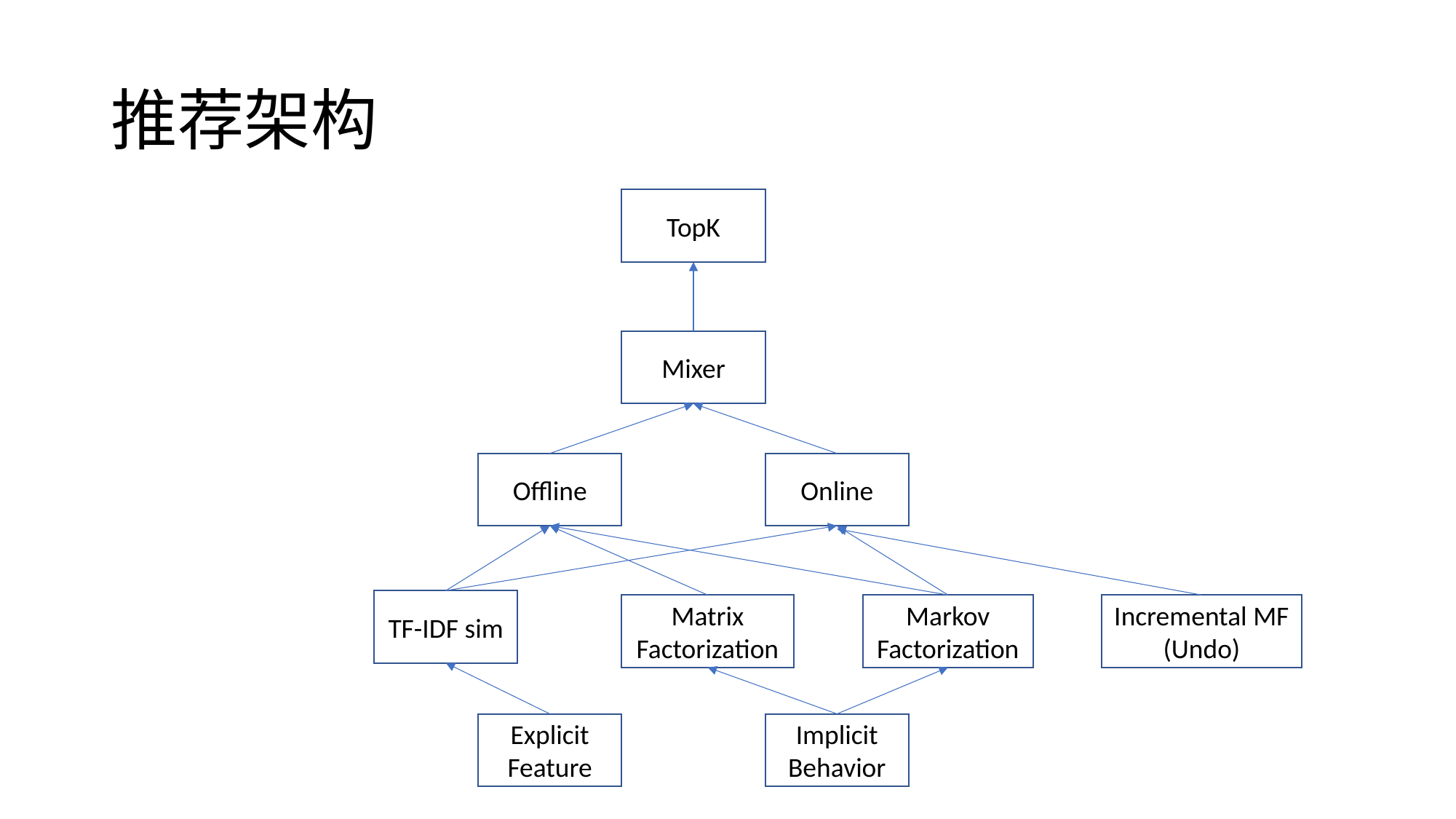

# 推荐架构
TopK
Mixer
Offline
Online
TF-IDF sim
Markov
Factorization
Matrix Factorization
Incremental MF
(Undo)
Implicit
Behavior
Explicit Feature